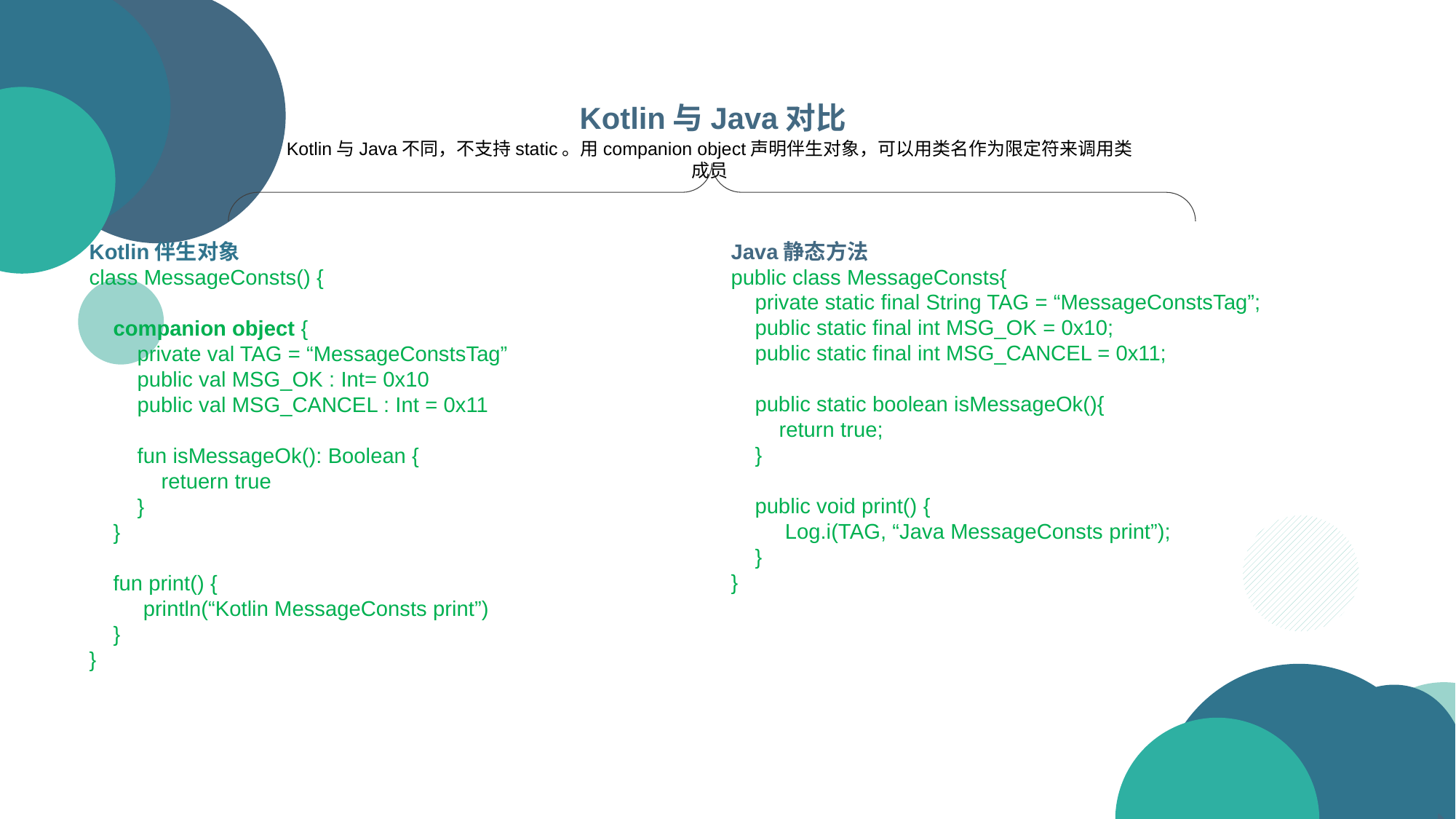

Kotlin与Java对比
Kotlin与Java不同，不支持static。用companion object声明伴生对象，可以用类名作为限定符来调用类成员
Java静态方法
public class MessageConsts{
    private static final String TAG = “MessageConstsTag”;
    public static final int MSG_OK = 0x10;
    public static final int MSG_CANCEL = 0x11;

    public static boolean isMessageOk(){
        return true;
    }

    public void print() {
         Log.i(TAG, “Java MessageConsts print”);
    }
}

### Chart

| Category |
|---|
Kotlin伴生对象
class MessageConsts() {

    companion object {
        private val TAG = “MessageConstsTag”
        public val MSG_OK : Int= 0x10
        public val MSG_CANCEL : Int = 0x11

        fun isMessageOk(): Boolean {
            retuern true
        }
    }

    fun print() {
         println(“Kotlin MessageConsts print”)
    }
}

### Chart

| Category |
|---|